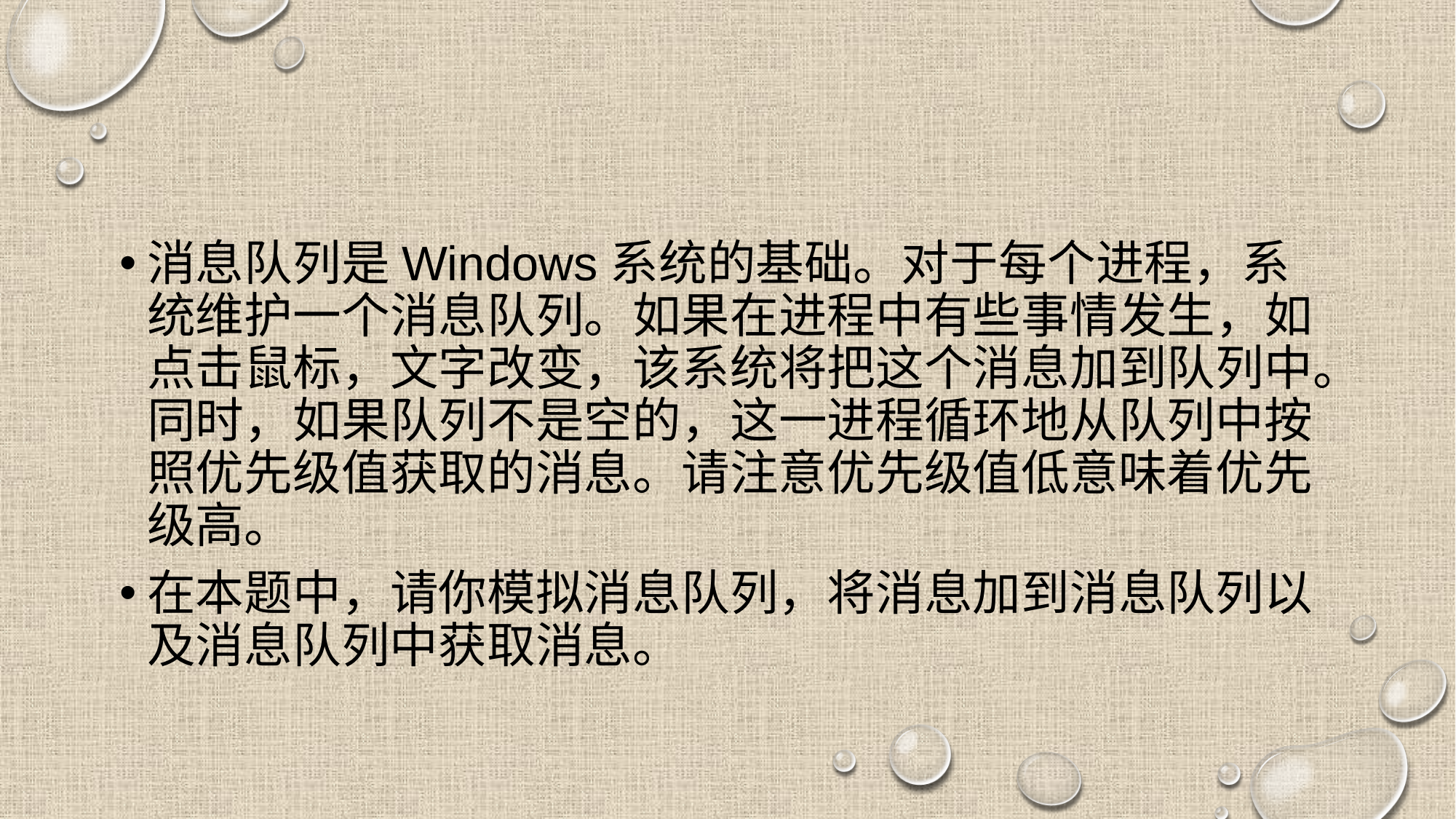

#
消息队列是Windows系统的基础。对于每个进程，系统维护一个消息队列。如果在进程中有些事情发生，如点击鼠标，文字改变，该系统将把这个消息加到队列中。同时，如果队列不是空的，这一进程循环地从队列中按照优先级值获取的消息。请注意优先级值低意味着优先级高。
在本题中，请你模拟消息队列，将消息加到消息队列以及消息队列中获取消息。